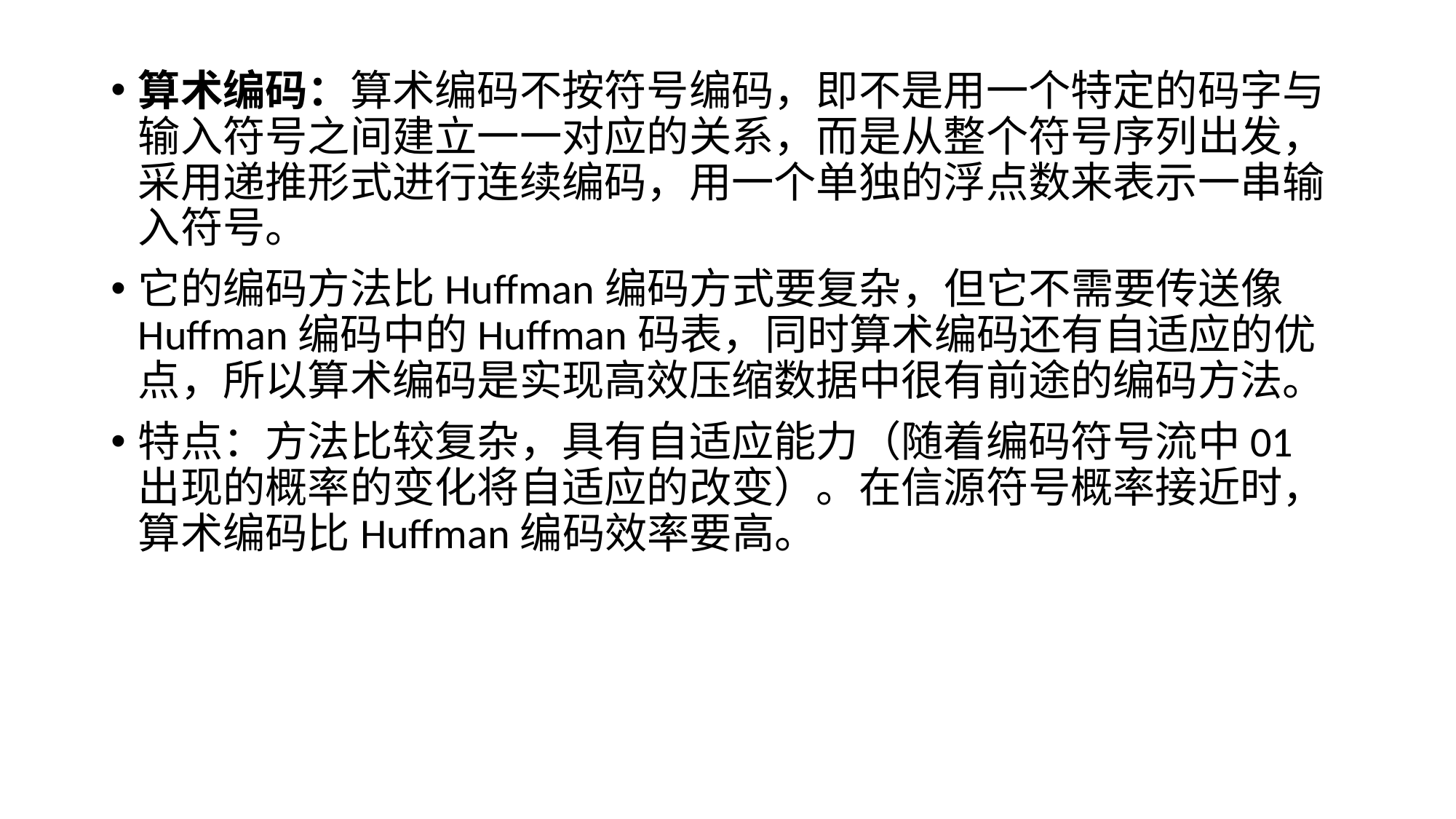

算术编码：算术编码不按符号编码，即不是用一个特定的码字与输入符号之间建立一一对应的关系，而是从整个符号序列出发，采用递推形式进行连续编码，用一个单独的浮点数来表示一串输入符号。
它的编码方法比Huffman编码方式要复杂，但它不需要传送像Huffman编码中的Huffman码表，同时算术编码还有自适应的优点，所以算术编码是实现高效压缩数据中很有前途的编码方法。
特点：方法比较复杂，具有自适应能力（随着编码符号流中01出现的概率的变化将自适应的改变）。在信源符号概率接近时，算术编码比Huffman编码效率要高。